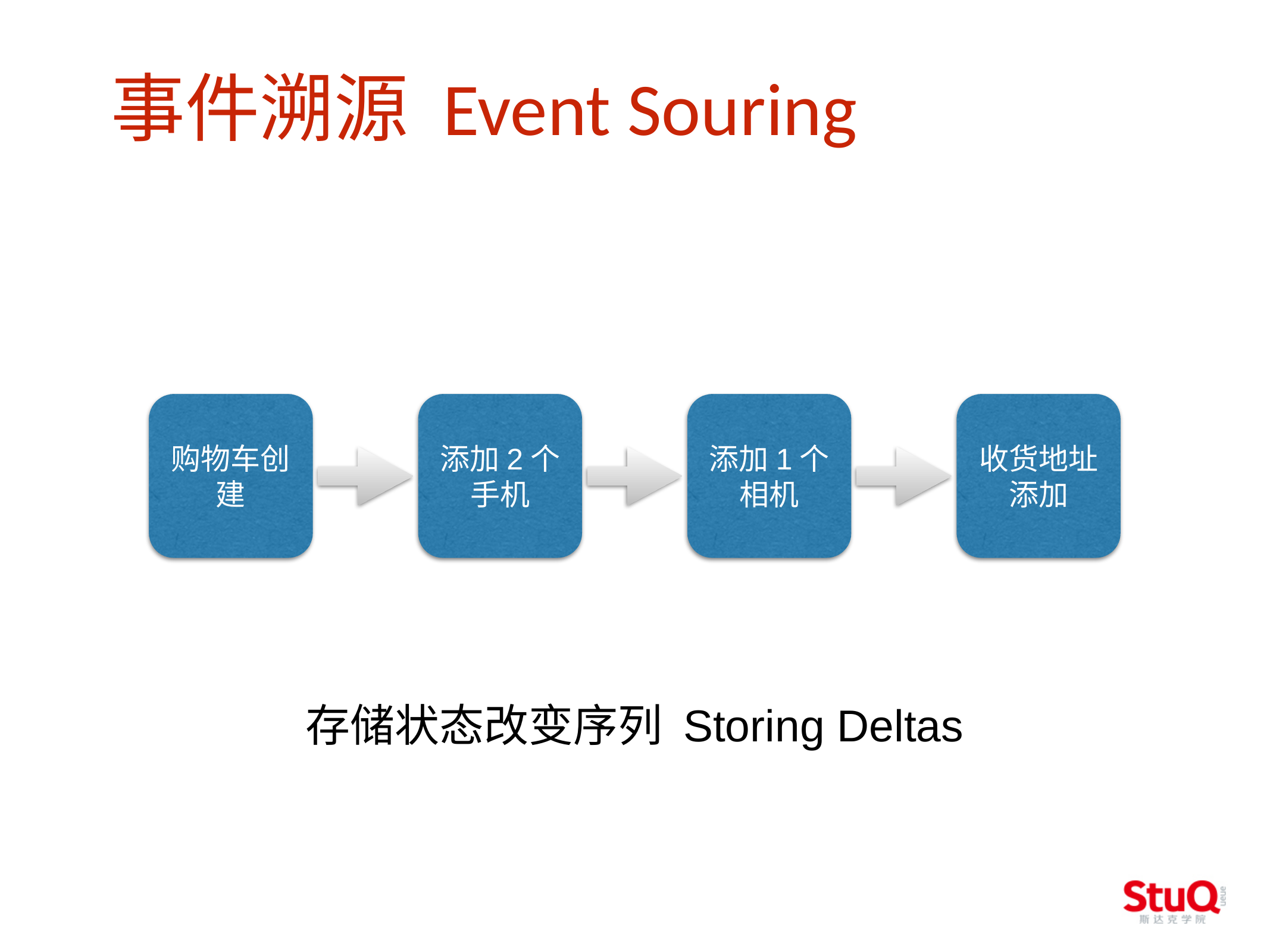

事件溯源 Event Souring
购物车创建
添加2个手机
添加1个相机
收货地址添加

存储状态改变序列 Storing Deltas